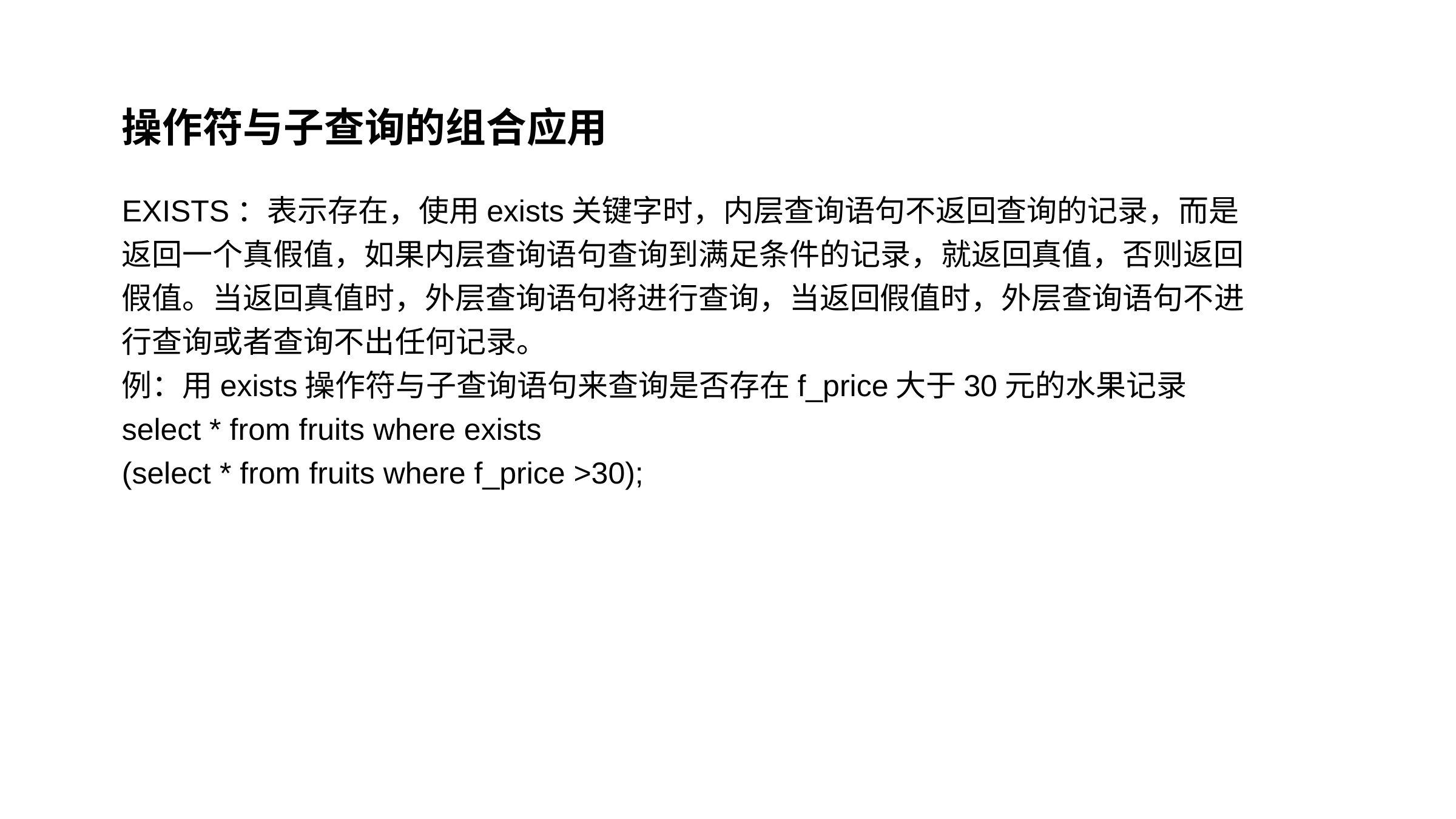

#
操作符与子查询的组合应用
EXISTS：表示存在，使用exists关键字时，内层查询语句不返回查询的记录，而是返回一个真假值，如果内层查询语句查询到满足条件的记录，就返回真值，否则返回假值。当返回真值时，外层查询语句将进行查询，当返回假值时，外层查询语句不进行查询或者查询不出任何记录。
例：用exists操作符与子查询语句来查询是否存在f_price大于30元的水果记录
select * from fruits where exists
(select * from fruits where f_price >30);